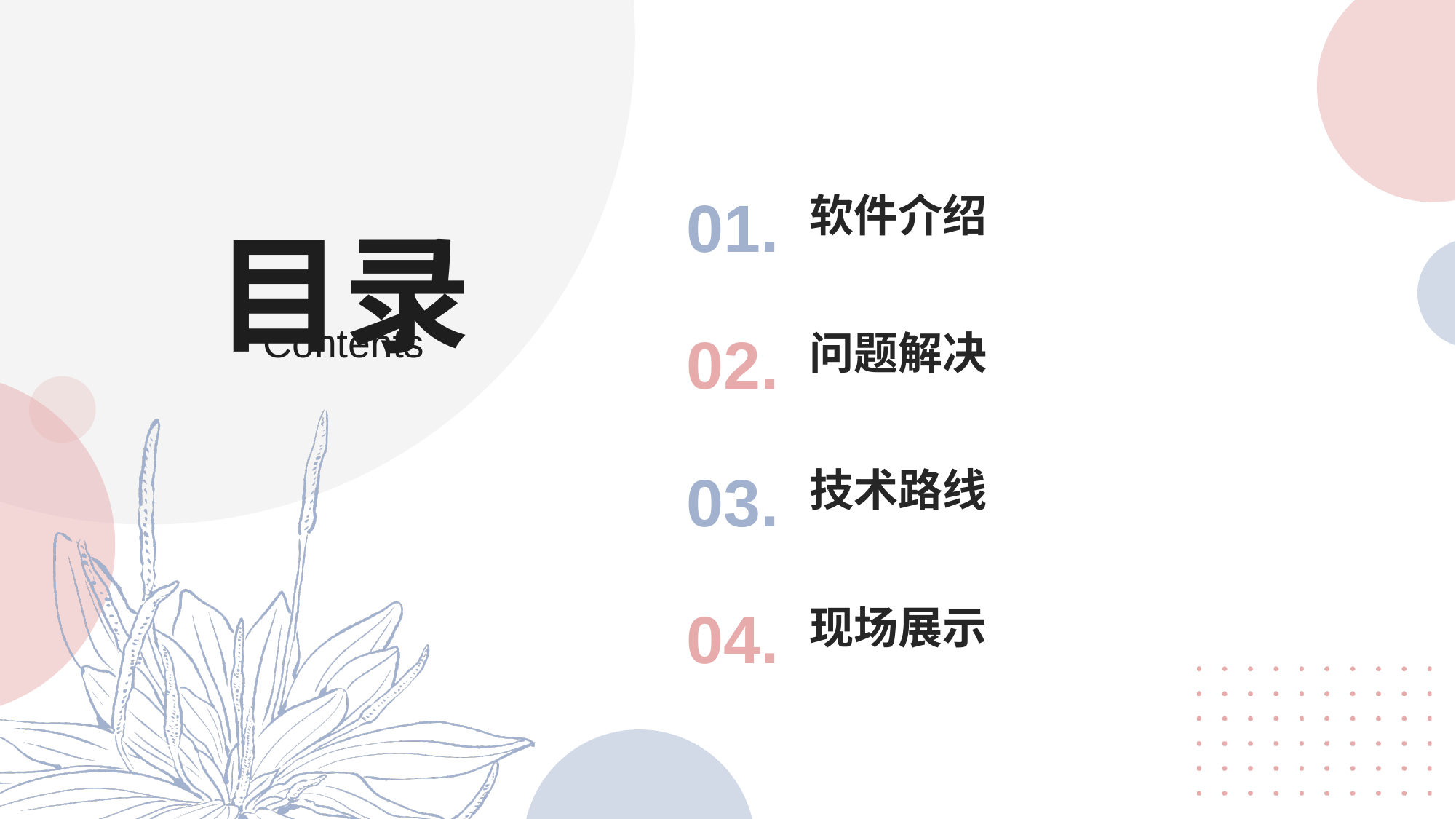

目录
01.
软件介绍

Contents
02.
问题解决

03.
技术路线
04.
现场展示